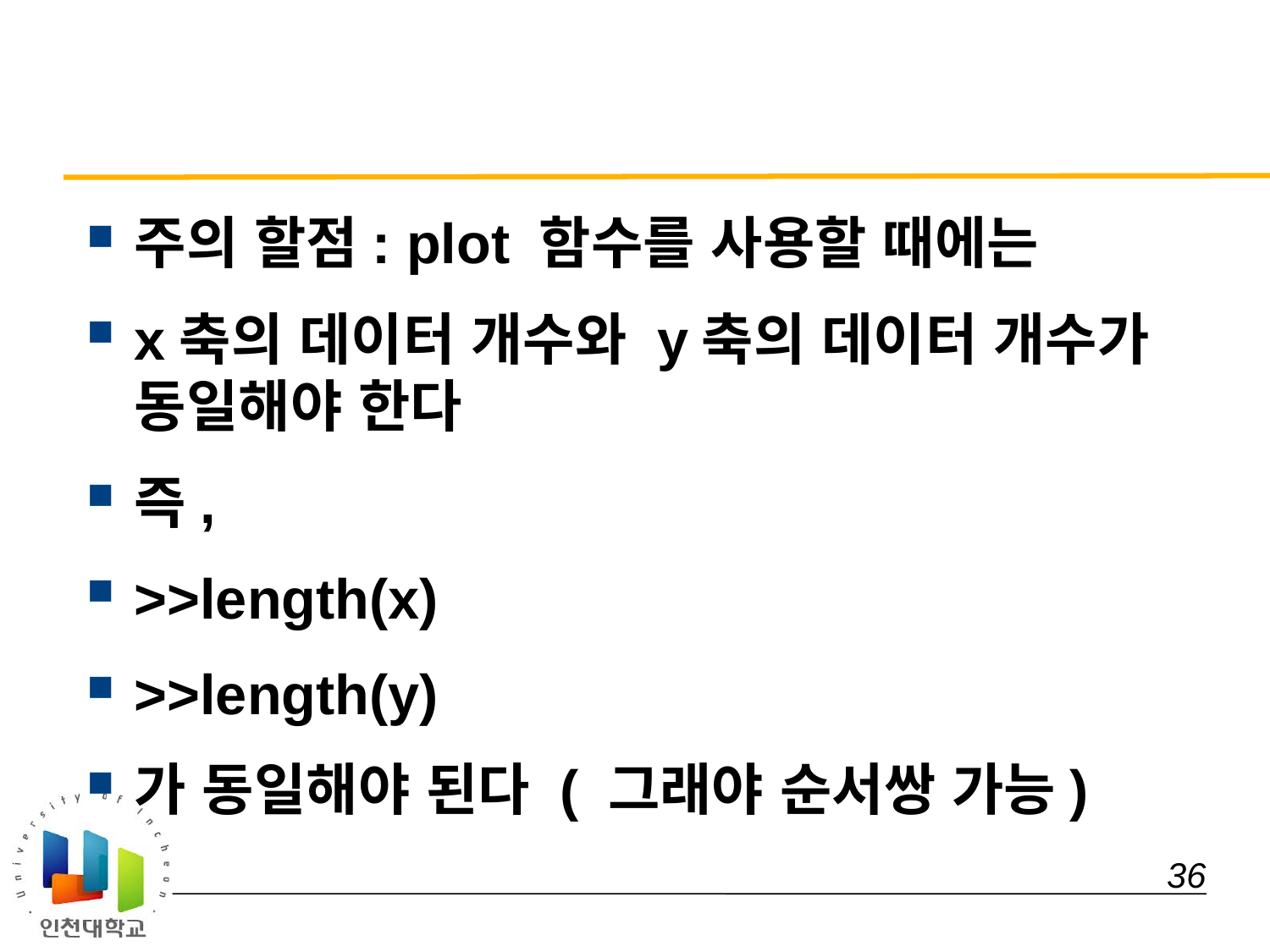

#
주의 할점: plot 함수를 사용할 때에는
x축의 데이터 개수와 y축의 데이터 개수가 동일해야 한다
즉,
>>length(x)
>>length(y)
가 동일해야 된다 ( 그래야 순서쌍 가능)
 36